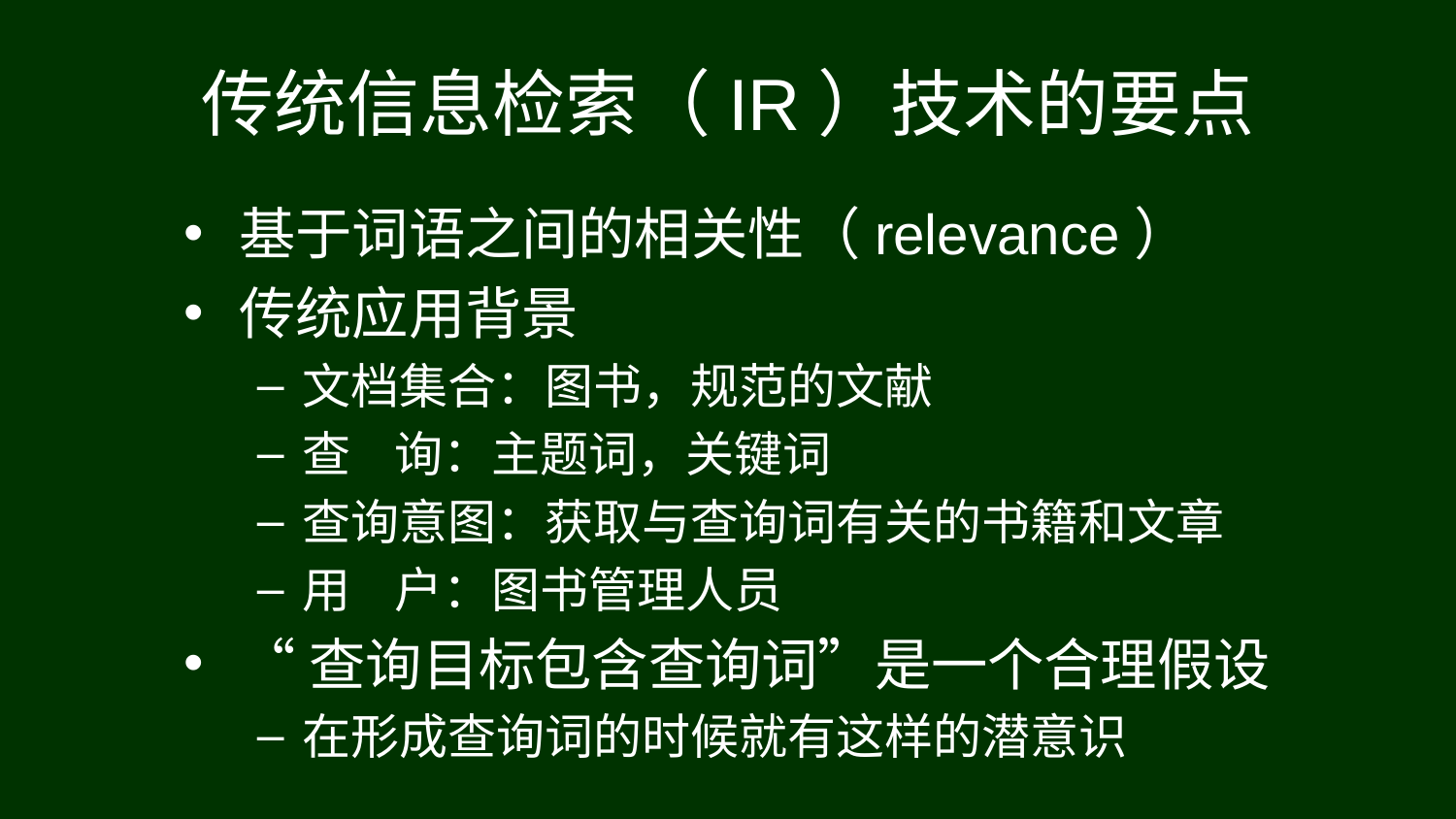

# 传统信息检索（IR）技术的要点
基于词语之间的相关性（relevance）
传统应用背景
文档集合：图书，规范的文献
查    询：主题词，关键词
查询意图：获取与查询词有关的书籍和文章
用    户：图书管理人员
“查询目标包含查询词”是一个合理假设
在形成查询词的时候就有这样的潜意识